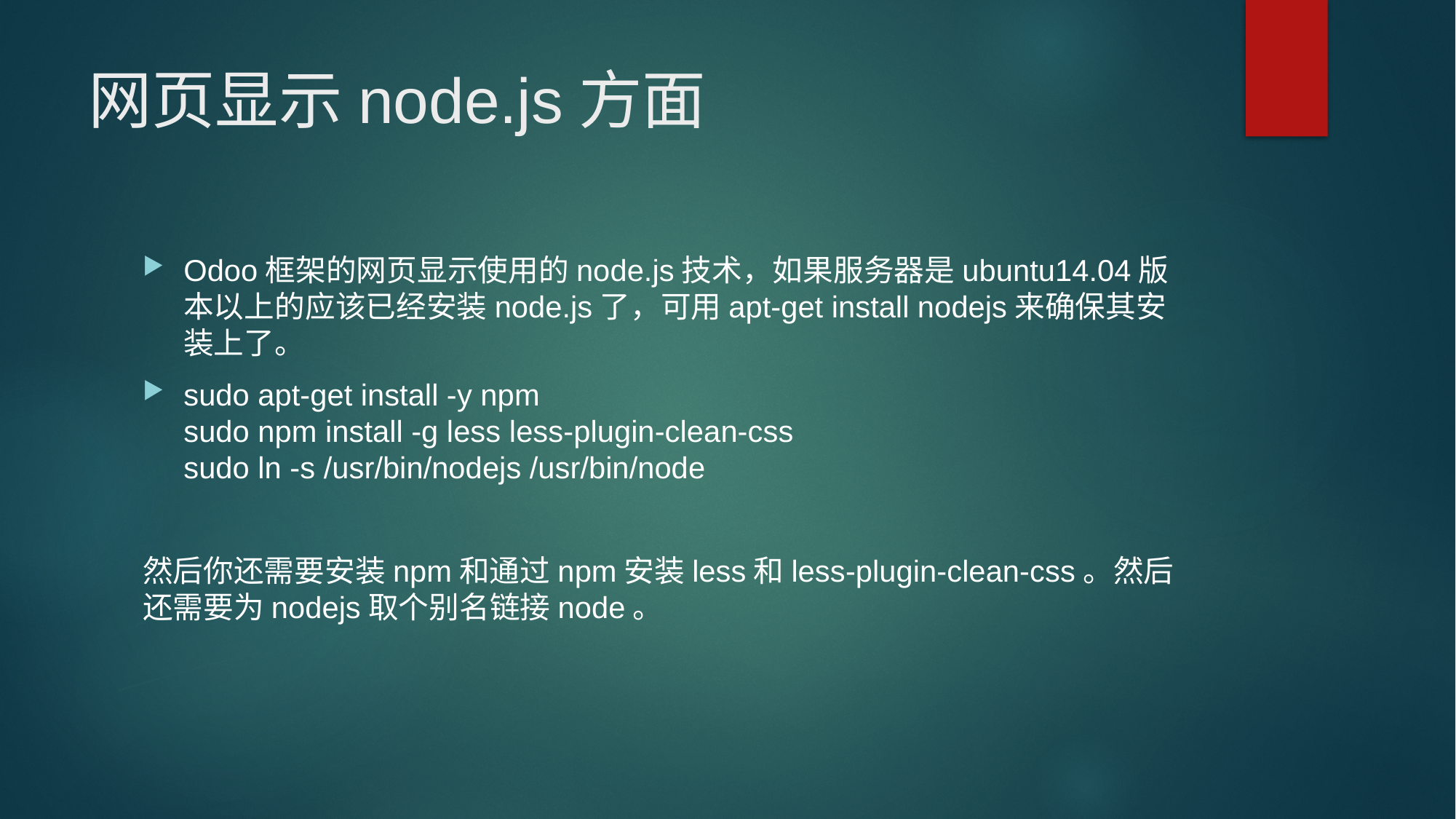

# 网页显示node.js方面
Odoo框架的网页显示使用的node.js技术，如果服务器是ubuntu14.04版本以上的应该已经安装node.js了，可用apt-get install nodejs来确保其安装上了。
sudo apt-get install -y npm
sudo npm install -g less less-plugin-clean-css
sudo ln -s /usr/bin/nodejs /usr/bin/node

然后你还需要安装npm和通过npm安装less和less-plugin-clean-css。然后还需要为nodejs取个别名链接node。